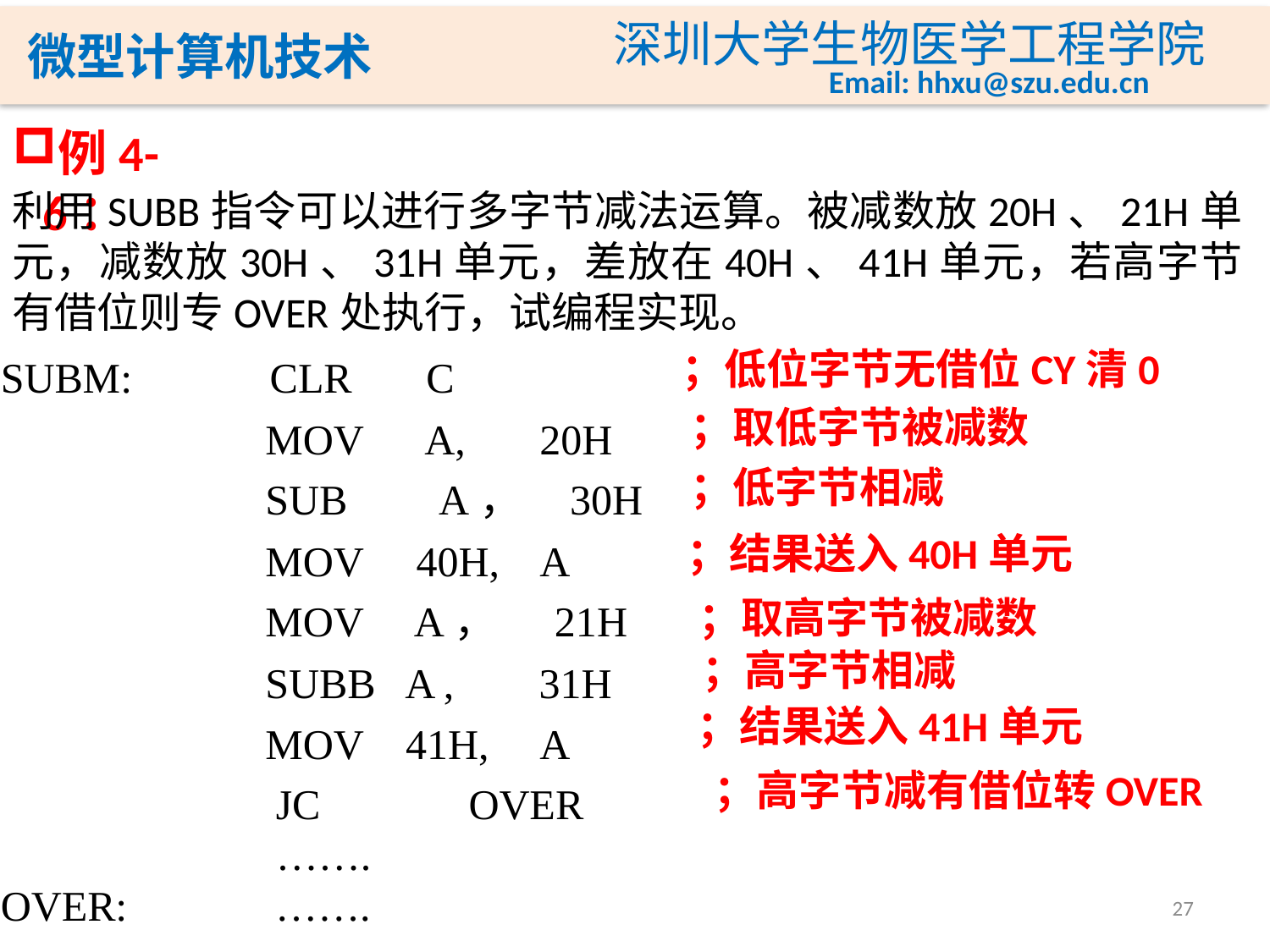

例4-6：
利用SUBB指令可以进行多字节减法运算。被减数放20H、21H单元，减数放30H、31H单元，差放在40H、41H单元，若高字节有借位则专OVER处执行，试编程实现。
SUBM:             CLR       C
                         MOV      A,       20H
                         SUB　   A，    30H
                         MOV     40H,    A
                         MOV     A，     21H
                         SUBB   A ,        31H
                         MOV    41H,     A
                          JC              OVER
                          …….
OVER:              …….
；低位字节无借位CY清0
；取低字节被减数
；低字节相减
；结果送入40H单元
；取高字节被减数
；高字节相减
；结果送入41H单元
；高字节减有借位转OVER
27